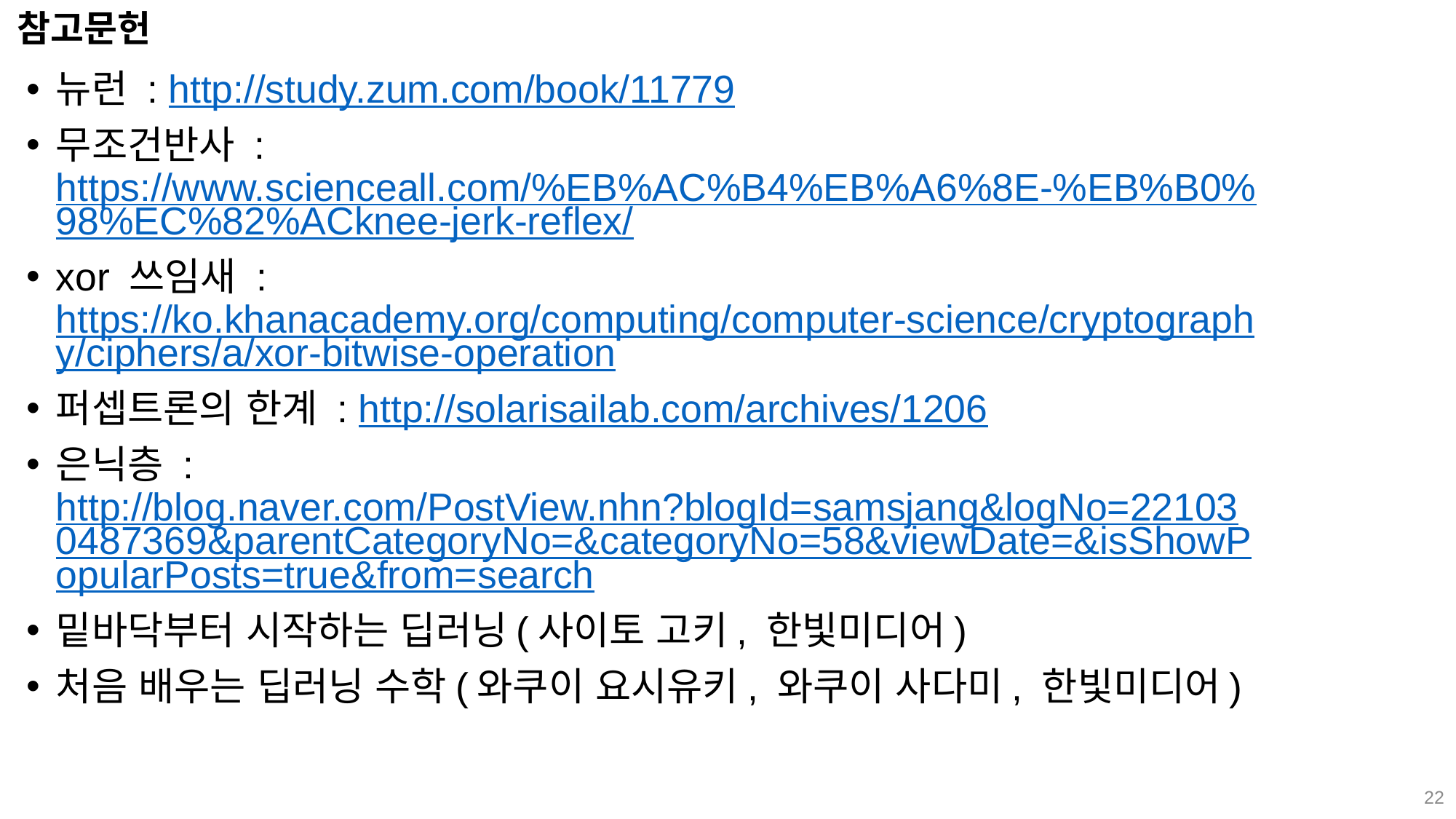

참고문헌
뉴런 : http://study.zum.com/book/11779
무조건반사 : https://www.scienceall.com/%EB%AC%B4%EB%A6%8E-%EB%B0%98%EC%82%ACknee-jerk-reflex/
xor 쓰임새 : https://ko.khanacademy.org/computing/computer-science/cryptography/ciphers/a/xor-bitwise-operation
퍼셉트론의 한계 : http://solarisailab.com/archives/1206
은닉층 : http://blog.naver.com/PostView.nhn?blogId=samsjang&logNo=221030487369&parentCategoryNo=&categoryNo=58&viewDate=&isShowPopularPosts=true&from=search
밑바닥부터 시작하는 딥러닝(사이토 고키, 한빛미디어)
처음 배우는 딥러닝 수학(와쿠이 요시유키, 와쿠이 사다미, 한빛미디어)

22